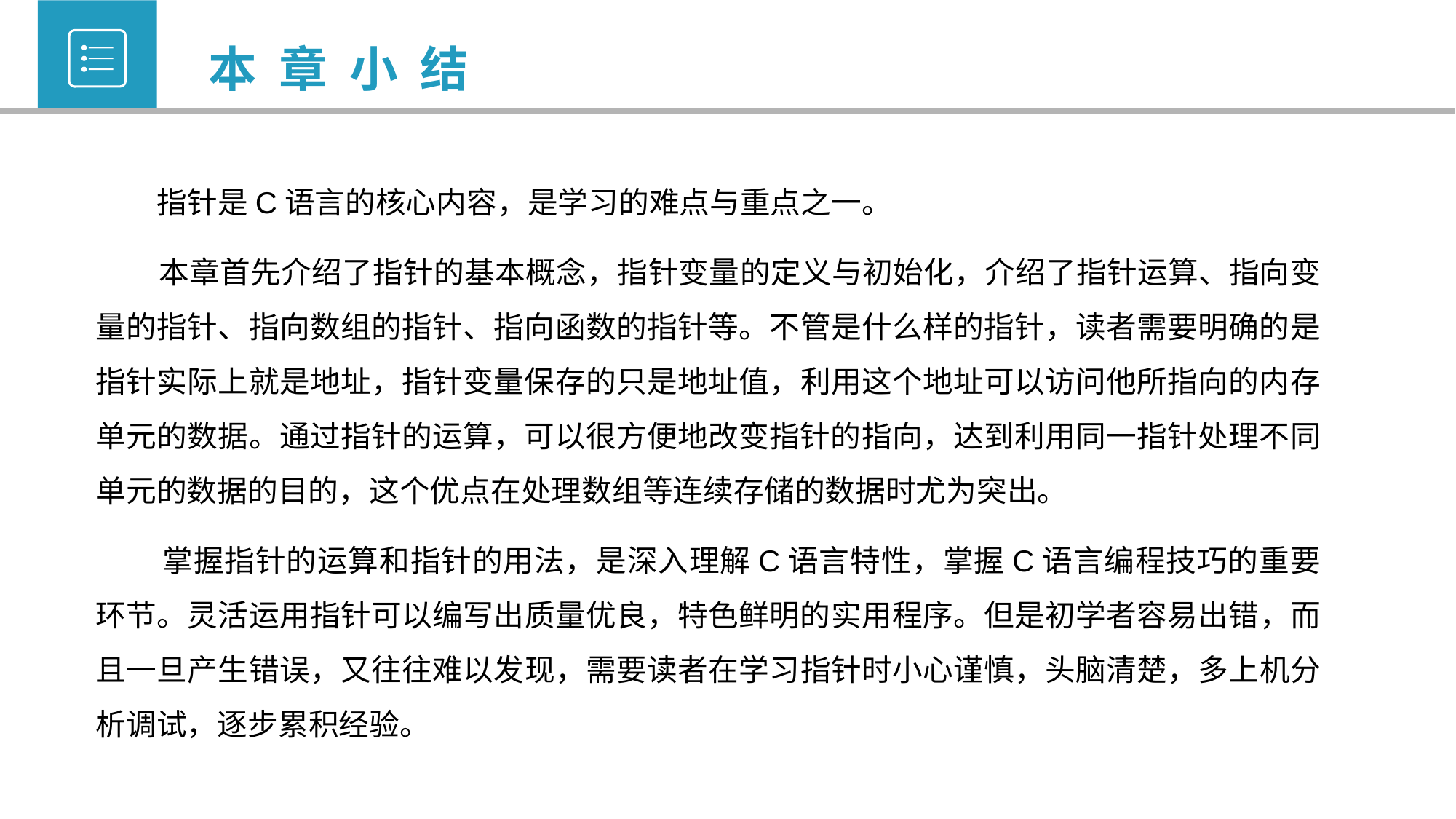

本  章  小  结
        指针是C语言的核心内容，是学习的难点与重点之一。
        本章首先介绍了指针的基本概念，指针变量的定义与初始化，介绍了指针运算、指向变量的指针、指向数组的指针、指向函数的指针等。不管是什么样的指针，读者需要明确的是指针实际上就是地址，指针变量保存的只是地址值，利用这个地址可以访问他所指向的内存单元的数据。通过指针的运算，可以很方便地改变指针的指向，达到利用同一指针处理不同单元的数据的目的，这个优点在处理数组等连续存储的数据时尤为突出。
        掌握指针的运算和指针的用法，是深入理解C语言特性，掌握C语言编程技巧的重要环节。灵活运用指针可以编写出质量优良，特色鲜明的实用程序。但是初学者容易出错，而且一旦产生错误，又往往难以发现，需要读者在学习指针时小心谨慎，头脑清楚，多上机分析调试，逐步累积经验。